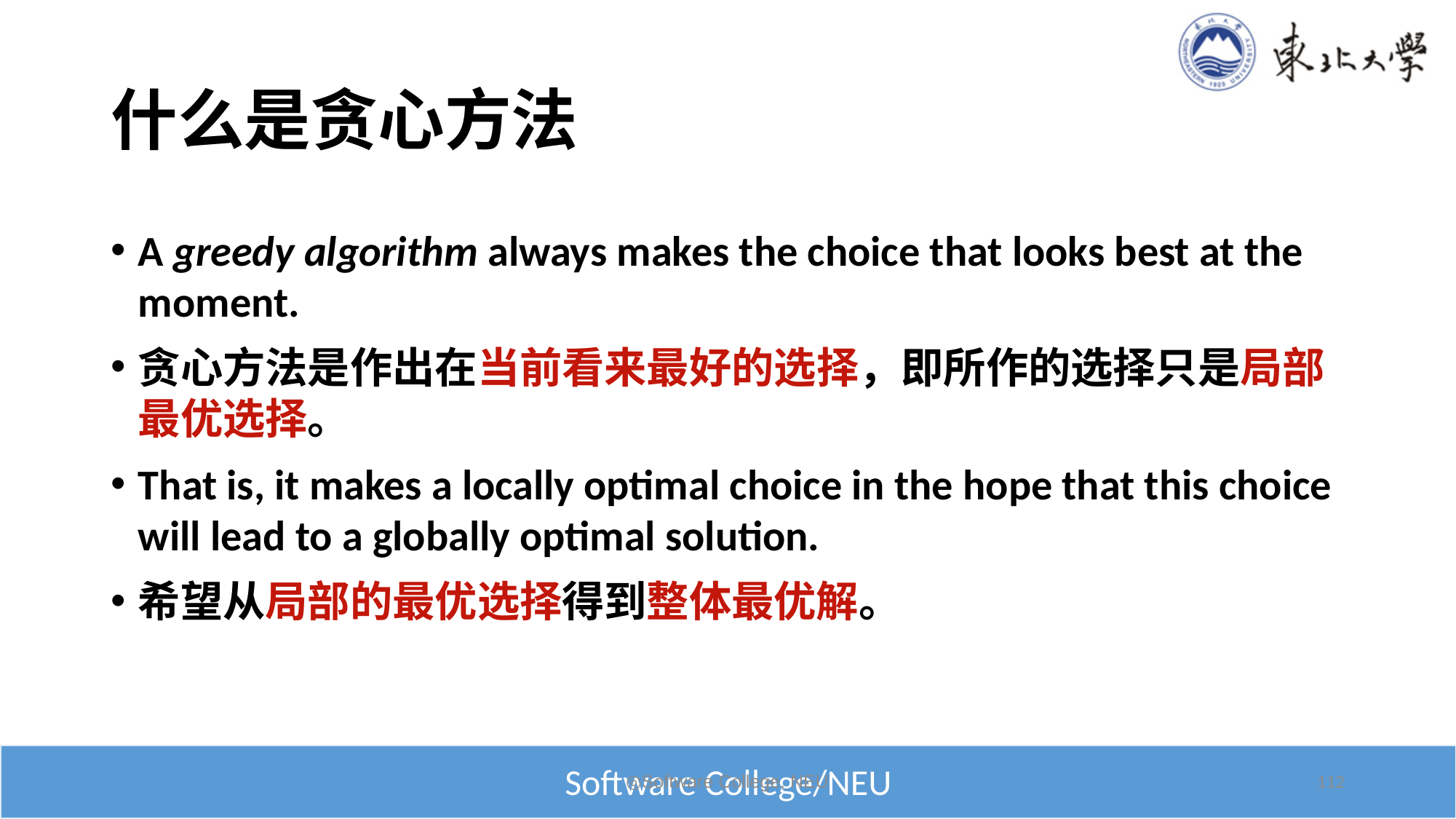

# 什么是贪心方法
A greedy algorithm always makes the choice that looks best at the moment.
贪心方法是作出在当前看来最好的选择，即所作的选择只是局部最优选择。
That is, it makes a locally optimal choice in the hope that this choice will lead to a globally optimal solution.
希望从局部的最优选择得到整体最优解。
◎Software College, NEU
112